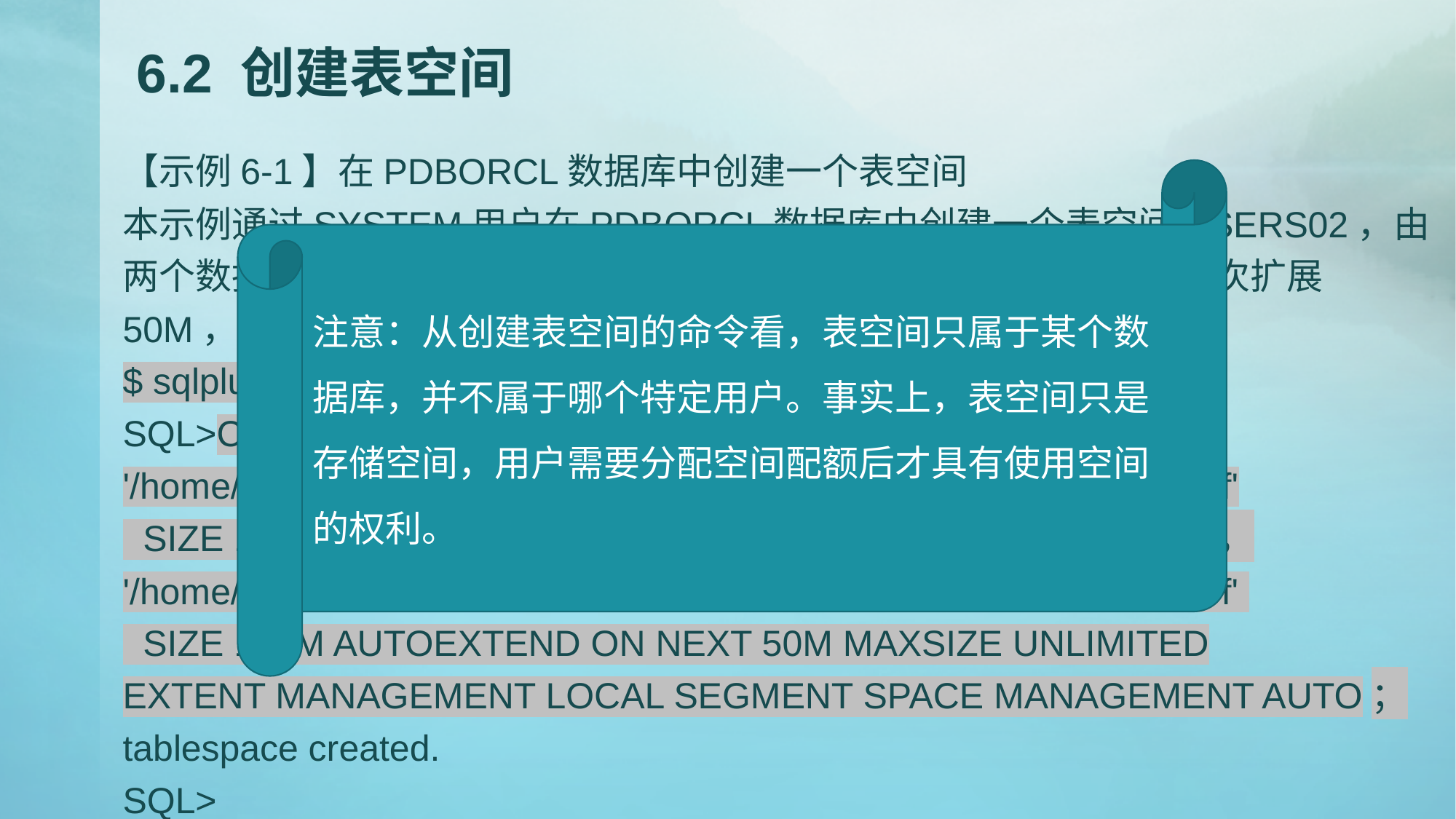

# 6.2 创建表空间
【示例6-1】在PDBORCL数据库中创建一个表空间
本示例通过SYSTEM用户在PDBORCL数据库中创建一个表空间USERS02，由两个数据文件组成，每个文件的初始大小都是100M，自动增长，每次扩展50M，文件大小无限制。
$ sqlplus system/***@pdborcl
SQL>CREATE TABLESPACE users02 DATAFILE
'/home/oracle/app/oracle/oradata/orcl/pdborcl/pdbtest_users02_1.dbf'
  SIZE 100M AUTOEXTEND ON NEXT 50M MAXSIZE UNLIMITED，
'/home/oracle/app/oracle/oradata/orcl/pdborcl/pdbtest_users02_2.dbf'
  SIZE 100M AUTOEXTEND ON NEXT 50M MAXSIZE UNLIMITED
EXTENT MANAGEMENT LOCAL SEGMENT SPACE MANAGEMENT AUTO；
tablespace created.
SQL>
注意：从创建表空间的命令看，表空间只属于某个数据库，并不属于哪个特定用户。事实上，表空间只是存储空间，用户需要分配空间配额后才具有使用空间的权利。